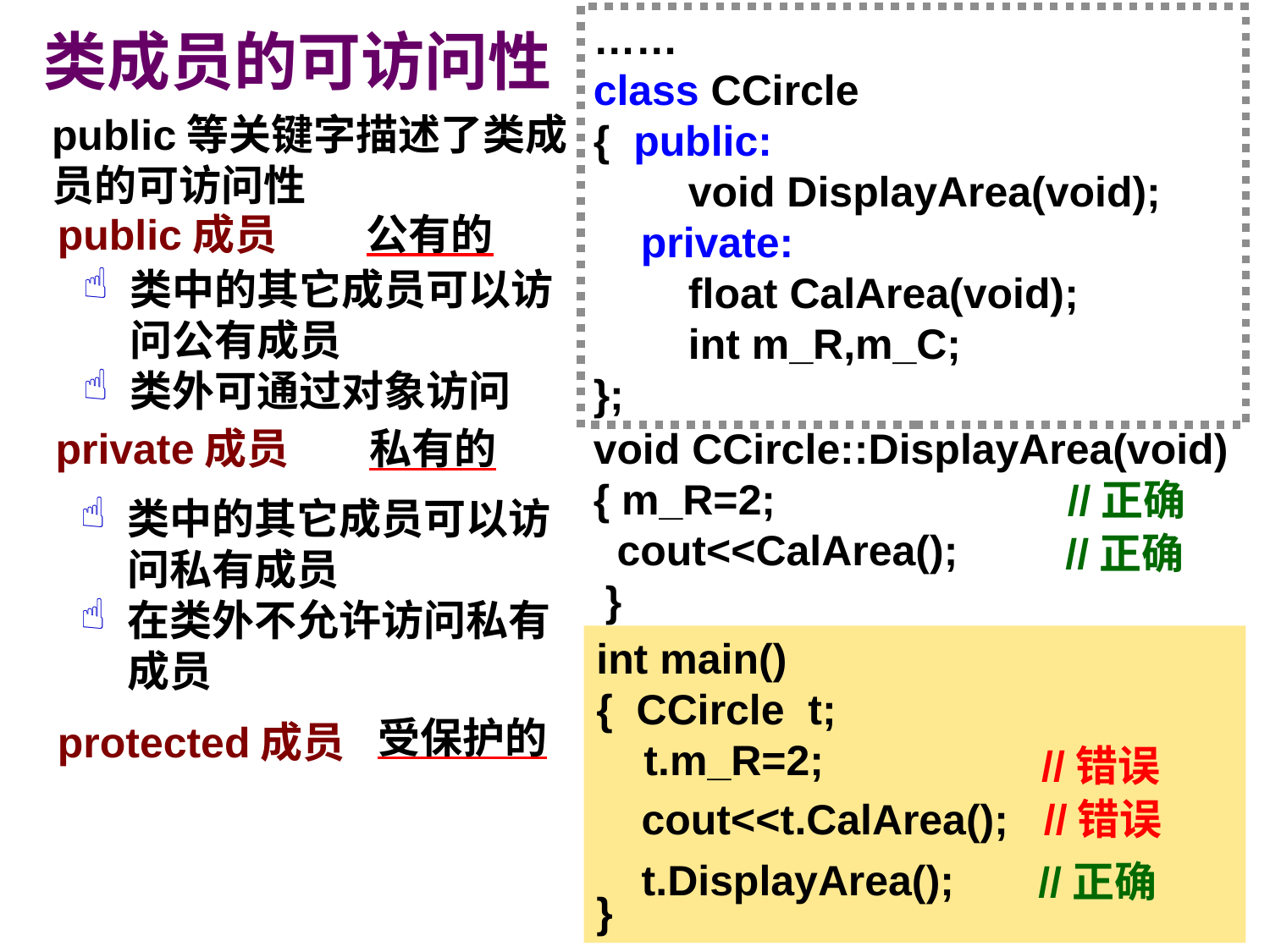

……
class CCircle
{  public:
        void DisplayArea(void);
    private:
        float CalArea(void);
        int m_R,m_C;
};
# 类成员的可访问性
public等关键字描述了类成员的可访问性
public成员
公有的
类中的其它成员可以访问公有成员
类外可通过对象访问
private成员
私有的
void CCircle::DisplayArea(void)
{ m_R=2;
  cout<<CalArea();
 }
//正确
类中的其它成员可以访问私有成员
在类外不允许访问私有成员
//正确
int main()
{  CCircle  t;
    t.m_R=2;

}
受保护的
protected成员
//错误
 cout<<t.CalArea();
//错误
 t.DisplayArea();
//正确